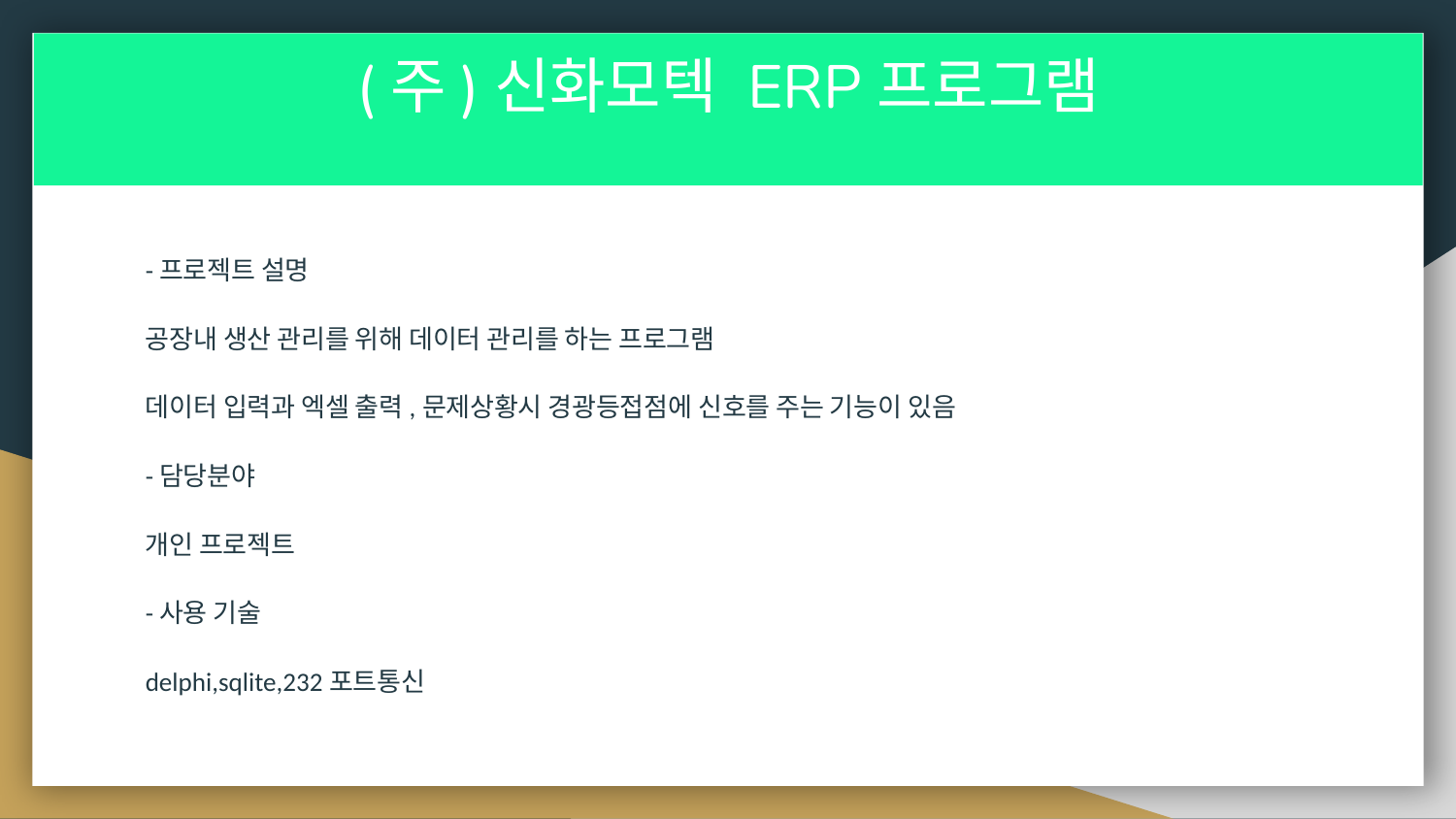

# (주)신화모텍 ERP프로그램
-프로젝트 설명
공장내 생산 관리를 위해 데이터 관리를 하는 프로그램
데이터 입력과 엑셀 출력,문제상황시 경광등접점에 신호를 주는 기능이 있음
-담당분야
개인 프로젝트
-사용 기술
delphi,sqlite,232포트통신